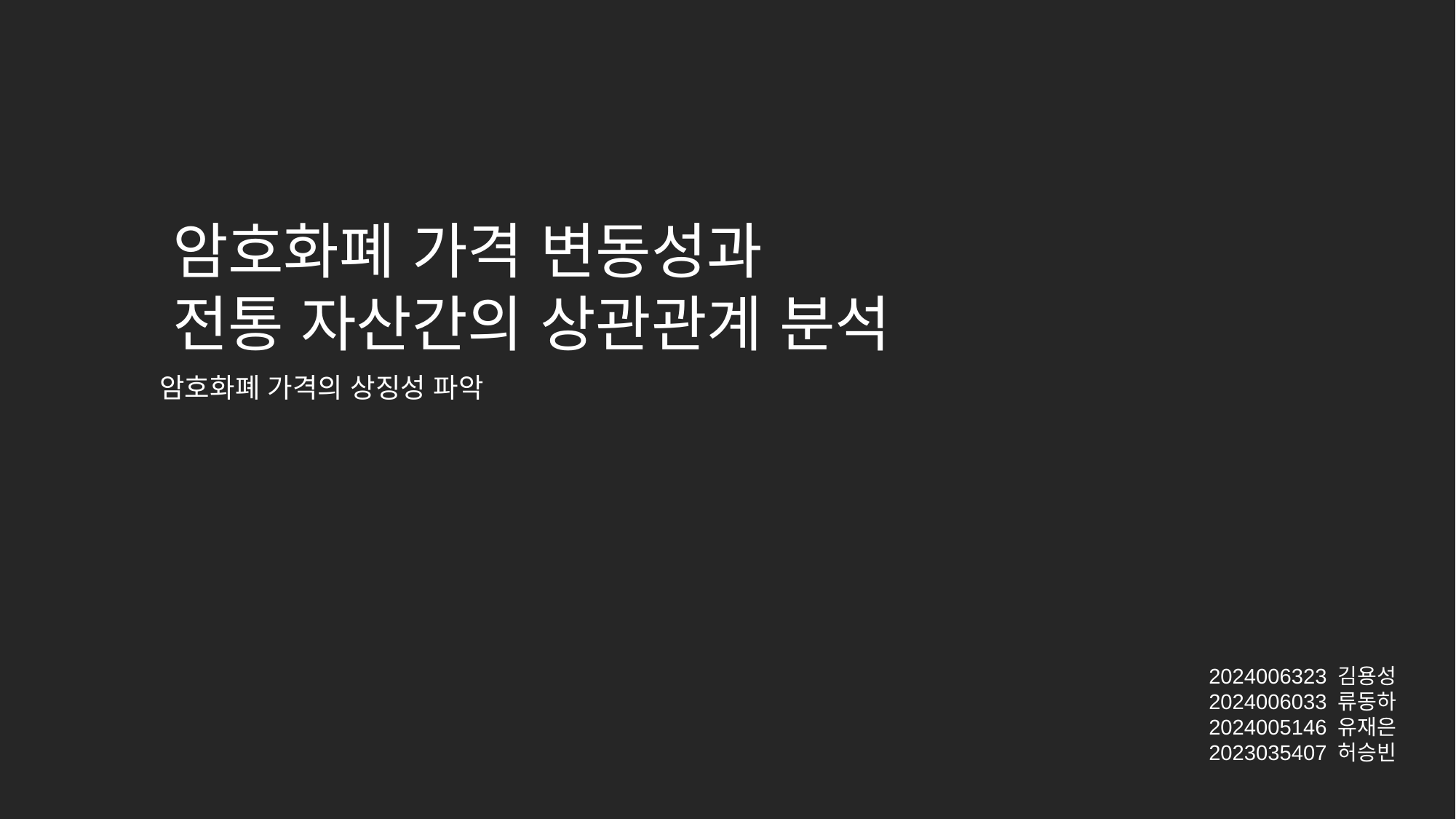

암호화폐 가격 변동성과
전통 자산간의 상관관계 분석
암호화폐 가격의 상징성 파악

2024006323 김용성
2024006033 류동하
2024005146 유재은
2023035407 허승빈